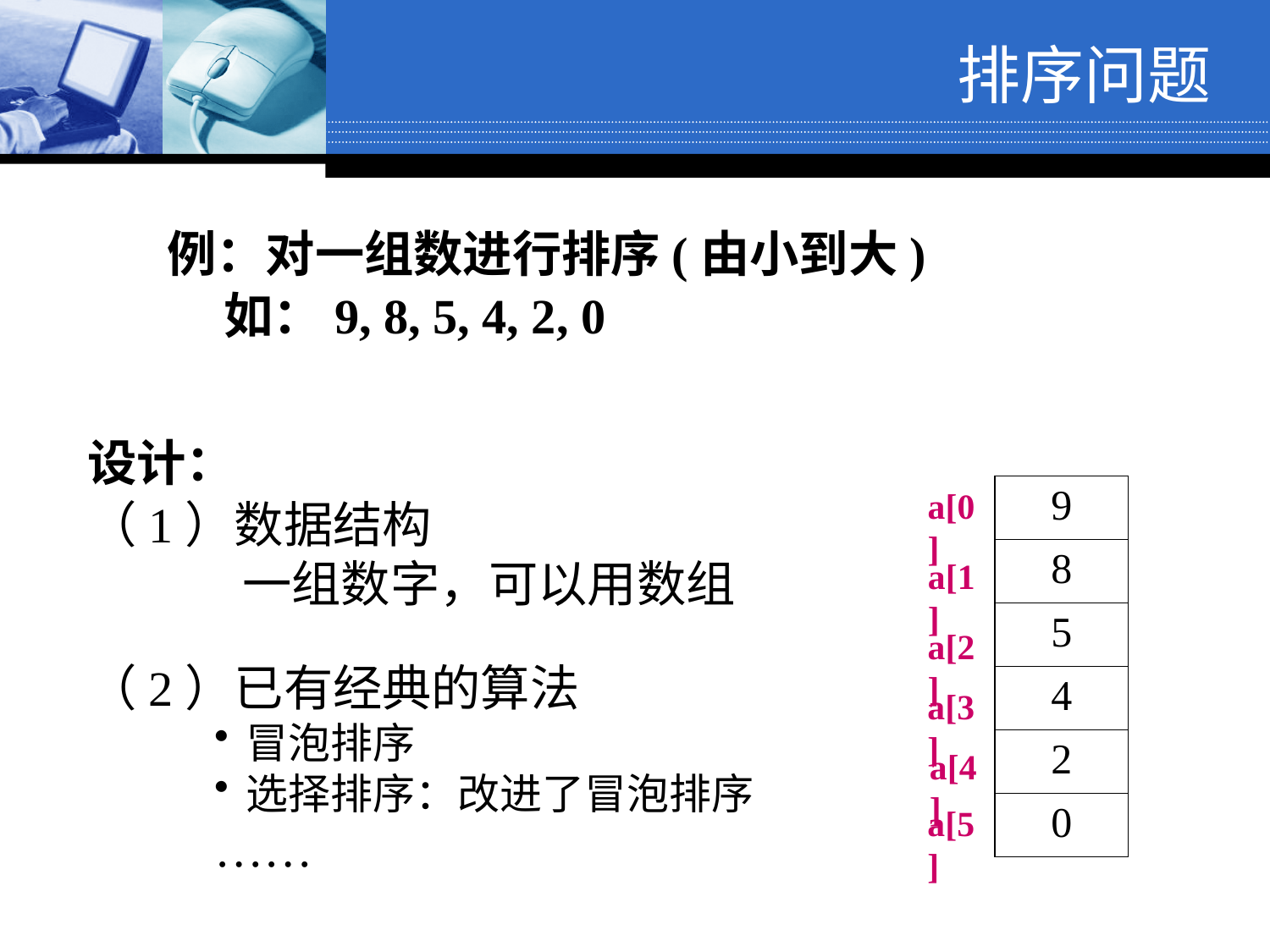

# 排序问题
例：对一组数进行排序(由小到大)
    如：9, 8, 5, 4, 2, 0

设计：
（1）数据结构
             一组数字，可以用数组

（2）已有经典的算法
冒泡排序
选择排序：改进了冒泡排序
……
| 9 |
| --- |
| 8 |
| 5 |
| 4 |
| 2 |
| 0 |
a[0]
a[1]
a[2]
a[3]
a[4]
a[5]